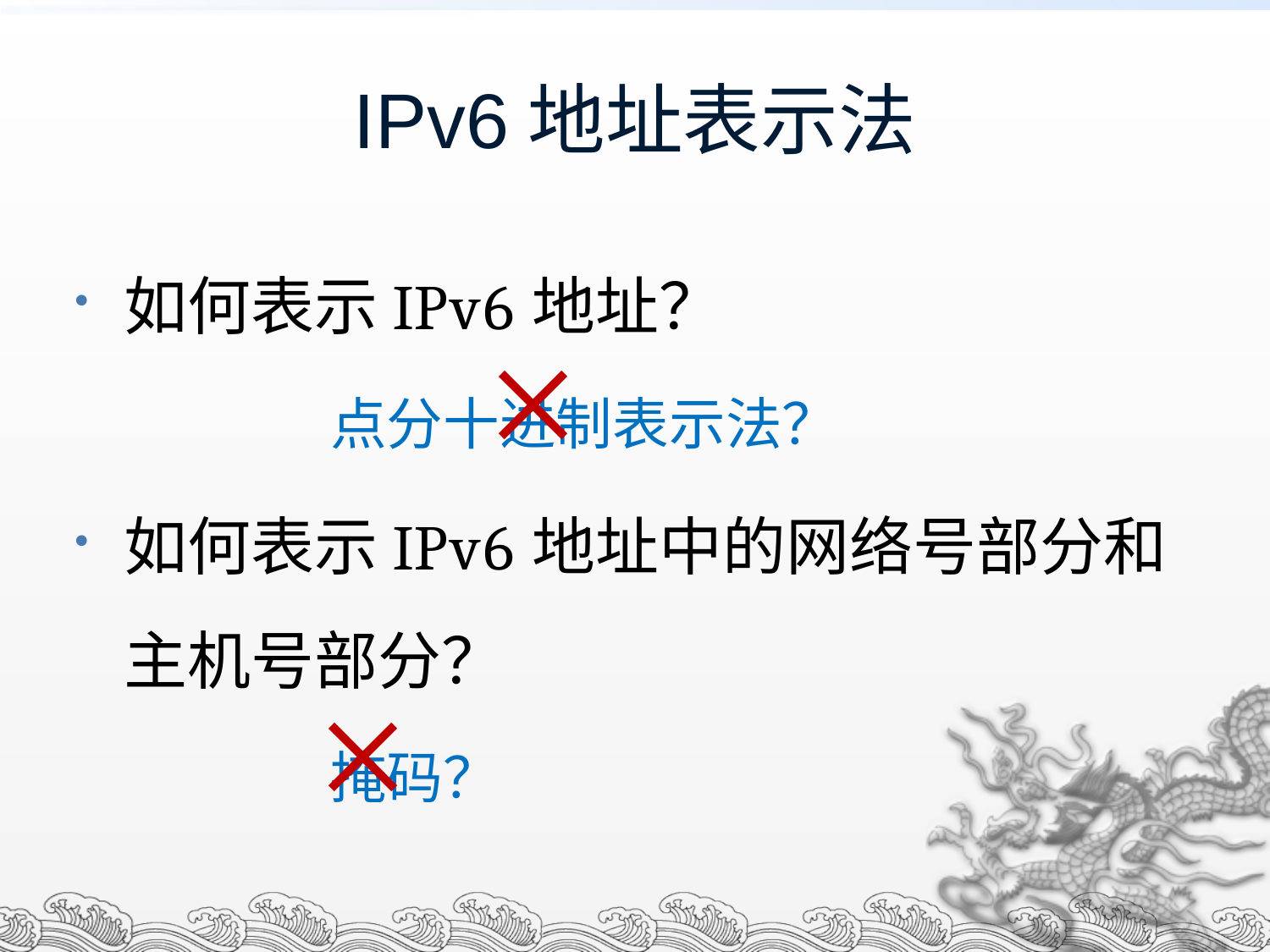

# IPv6地址表示法
如何表示IPv6地址？
点分十进制表示法？
如何表示IPv6地址中的网络号部分和主机号部分？
掩码？

×
×